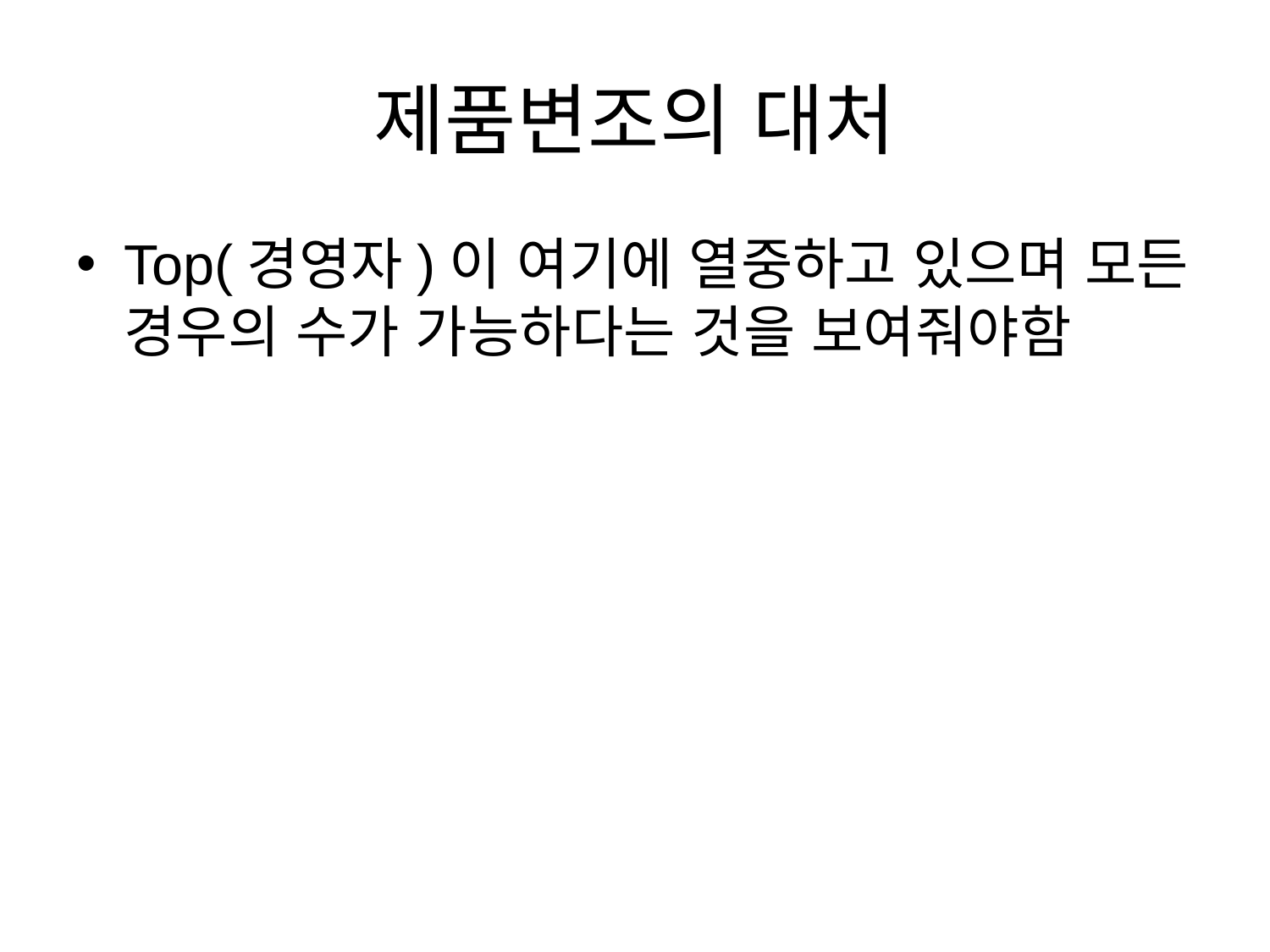

# 제품변조의 대처
Top(경영자)이 여기에 열중하고 있으며 모든 경우의 수가 가능하다는 것을 보여줘야함